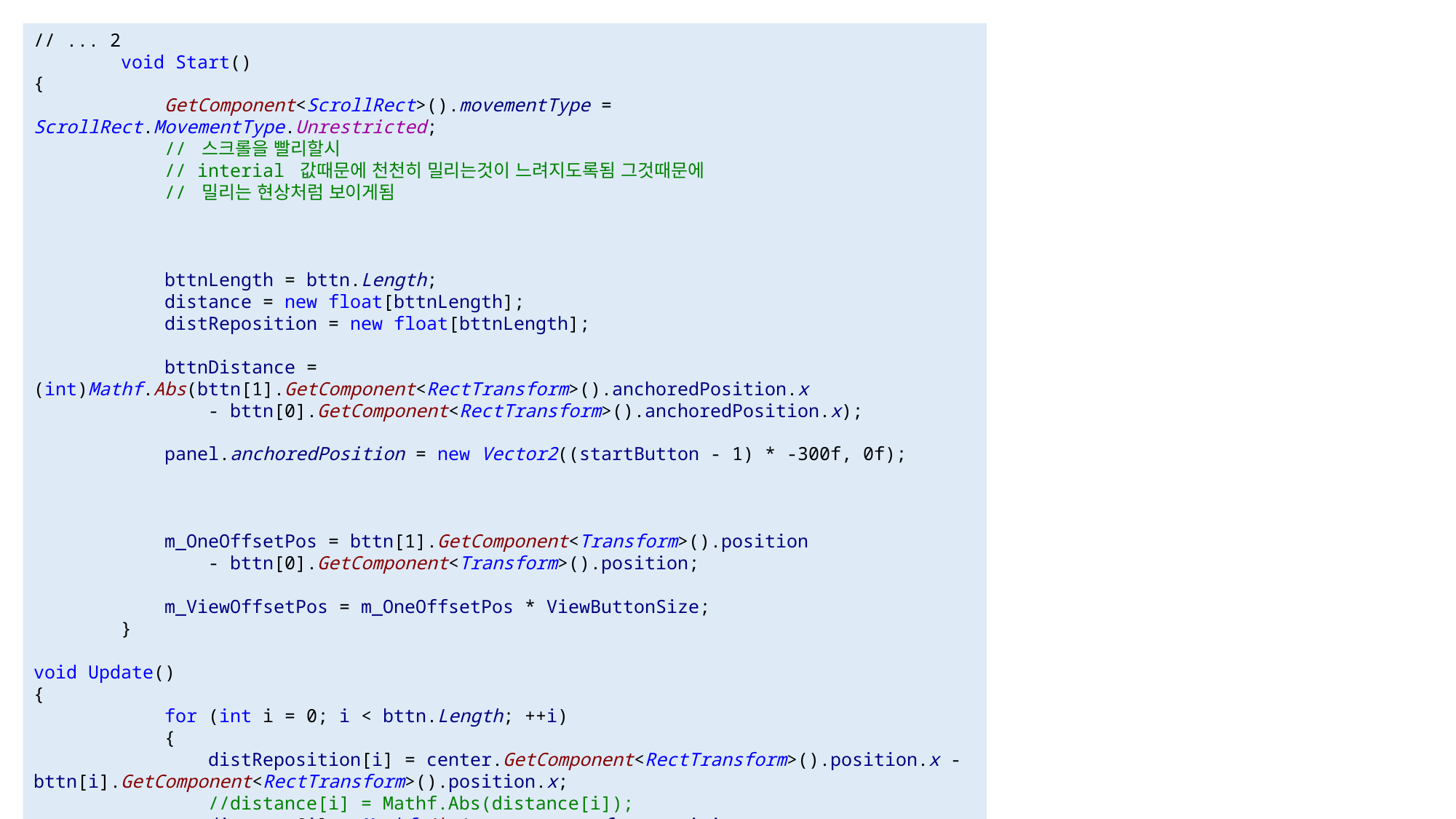

// ... 2
        void Start()
{
            GetComponent<ScrollRect>().movementType = ScrollRect.MovementType.Unrestricted;
            // 스크롤을 빨리할시
            // interial 값때문에 천천히 밀리는것이 느려지도록됨 그것때문에
            // 밀리는 현상처럼 보이게됨

            bttnLength = bttn.Length;
            distance = new float[bttnLength];
            distReposition = new float[bttnLength];

            bttnDistance = (int)Mathf.Abs(bttn[1].GetComponent<RectTransform>().anchoredPosition.x
                - bttn[0].GetComponent<RectTransform>().anchoredPosition.x);

            panel.anchoredPosition = new Vector2((startButton - 1) * -300f, 0f);

            m_OneOffsetPos = bttn[1].GetComponent<Transform>().position
                - bttn[0].GetComponent<Transform>().position;

            m_ViewOffsetPos = m_OneOffsetPos * ViewButtonSize;
        }

void Update()
{
            for (int i = 0; i < bttn.Length; ++i)
            {
                distReposition[i] = center.GetComponent<RectTransform>().position.x - bttn[i].GetComponent<RectTransform>().position.x;
                //distance[i] = Mathf.Abs(distance[i]);
                distance[i] = Mathf.Abs(center.transform.position.x - bttn[i].transform.position.x );
// ... 3
#